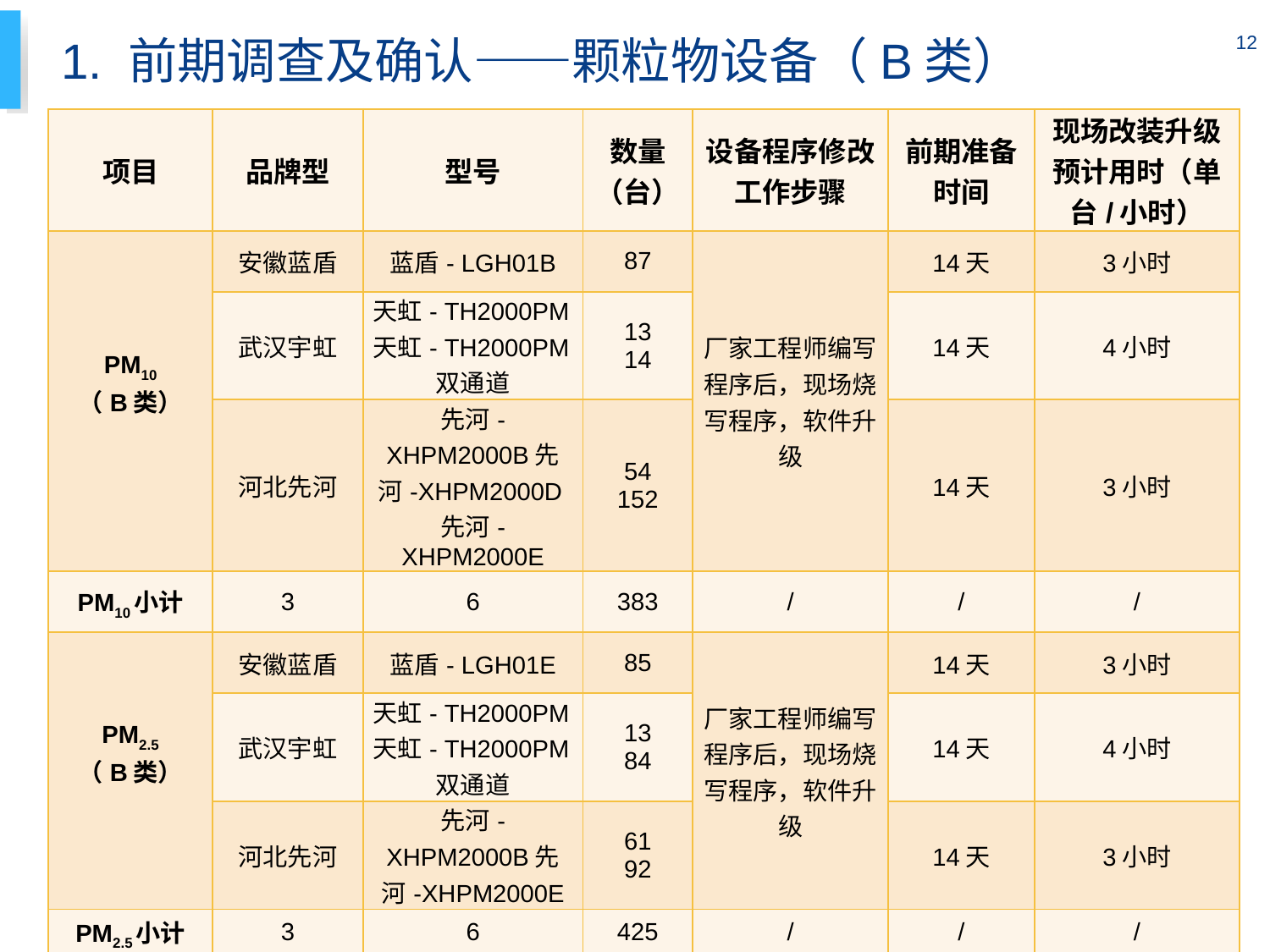

# 1. 前期调查及确认——颗粒物设备（B类）
12
| 项目 | 品牌型 | 型号 | 数量（台） | 设备程序修改工作步骤 | 前期准备时间 | 现场改装升级预计用时（单台/小时） |
| --- | --- | --- | --- | --- | --- | --- |
| PM10 （B类） | 安徽蓝盾 | 蓝盾- LGH01B | 87 | 厂家工程师编写程序后，现场烧写程序，软件升级 | 14天 | 3小时 |
|  | 武汉宇虹 | 天虹- TH2000PM天虹- TH2000PM双通道 | 13 14 |  | 14天 | 4小时 |
|  | 河北先河 | 先河-XHPM2000B先河-XHPM2000D先河-XHPM2000E | 54 152 |  | 14天 | 3小时 |
| PM10小计 | 3 | 6 | 383 | / | / | / |
| PM2.5 （B类） | 安徽蓝盾 | 蓝盾- LGH01E | 85 | 厂家工程师编写程序后，现场烧写程序，软件升级 | 14天 | 3小时 |
|  | 武汉宇虹 | 天虹- TH2000PM天虹- TH2000PM双通道 | 13 84 |  | 14天 | 4小时 |
|  | 河北先河 | 先河-XHPM2000B先河-XHPM2000E | 61 92 |  | 14天 | 3小时 |
| PM2.5小计 | 3 | 6 | 425 | / | / | / |
| PM10和PM2.5总计 | 3 | 6 | 808 | / | / | / |